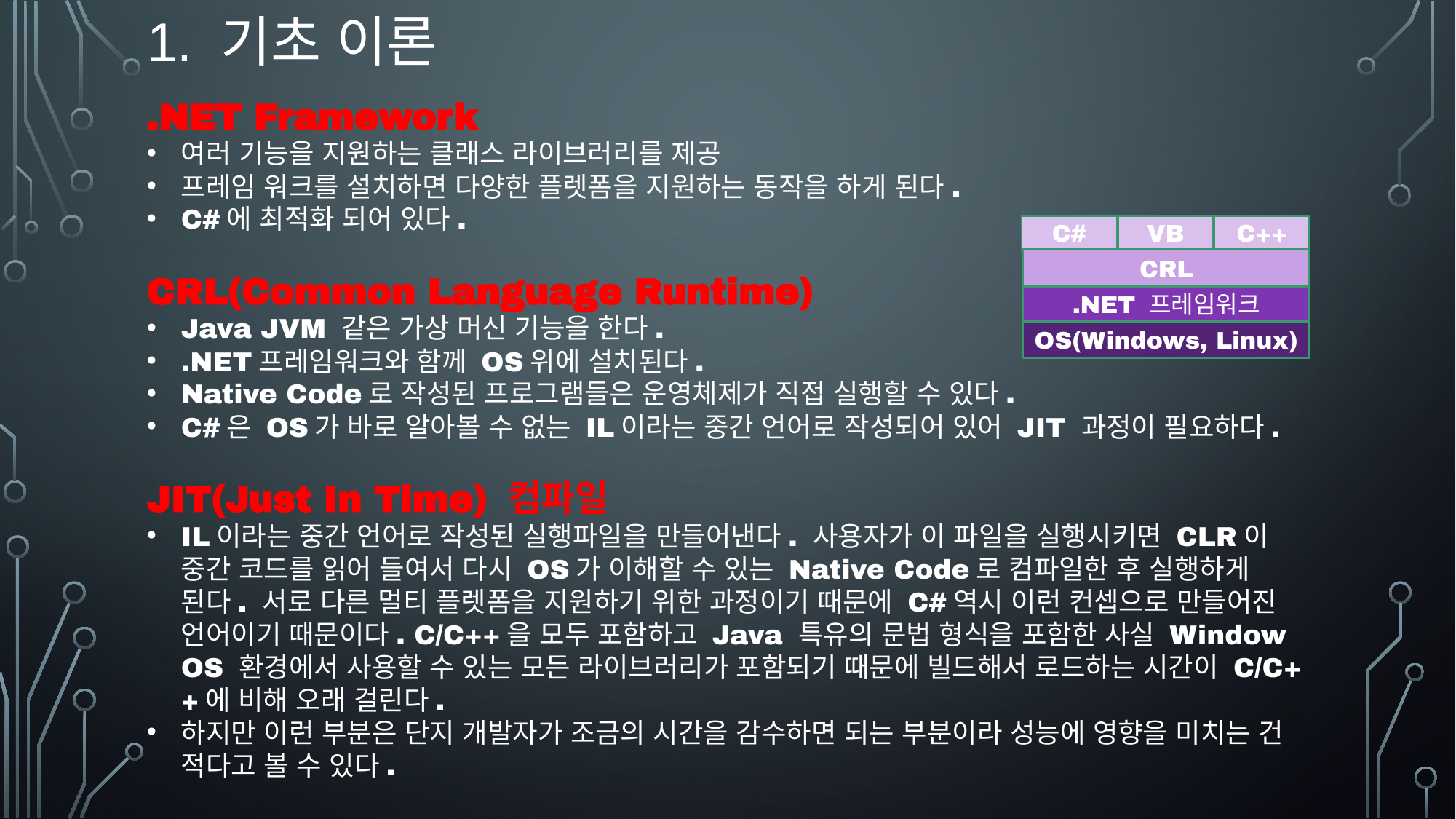

# 1. 기초 이론
.NET Framework
여러 기능을 지원하는 클래스 라이브러리를 제공
프레임 워크를 설치하면 다양한 플렛폼을 지원하는 동작을 하게 된다.
C#에 최적화 되어 있다.

CRL(Common Language Runtime)
Java JVM 같은 가상 머신 기능을 한다.
.NET프레임워크와 함께 OS위에 설치된다.
Native Code로 작성된 프로그램들은 운영체제가 직접 실행할 수 있다.
C#은 OS가 바로 알아볼 수 없는 IL이라는 중간 언어로 작성되어 있어 JIT 과정이 필요하다.

JIT(Just In Time) 컴파일
IL이라는 중간 언어로 작성된 실행파일을 만들어낸다. 사용자가 이 파일을 실행시키면 CLR이 중간 코드를 읽어 들여서 다시 OS가 이해할 수 있는 Native Code로 컴파일한 후 실행하게 된다. 서로 다른 멀티 플렛폼을 지원하기 위한 과정이기 때문에 C#역시 이런 컨셉으로 만들어진 언어이기 때문이다. C/C++을 모두 포함하고 Java 특유의 문법 형식을 포함한 사실 Window OS 환경에서 사용할 수 있는 모든 라이브러리가 포함되기 때문에 빌드해서 로드하는 시간이 C/C++에 비해 오래 걸린다.
하지만 이런 부분은 단지 개발자가 조금의 시간을 감수하면 되는 부분이라 성능에 영향을 미치는 건 적다고 볼 수 있다.
C#
VB
C++
CRL
.NET 프레임워크
OS(Windows, Linux)